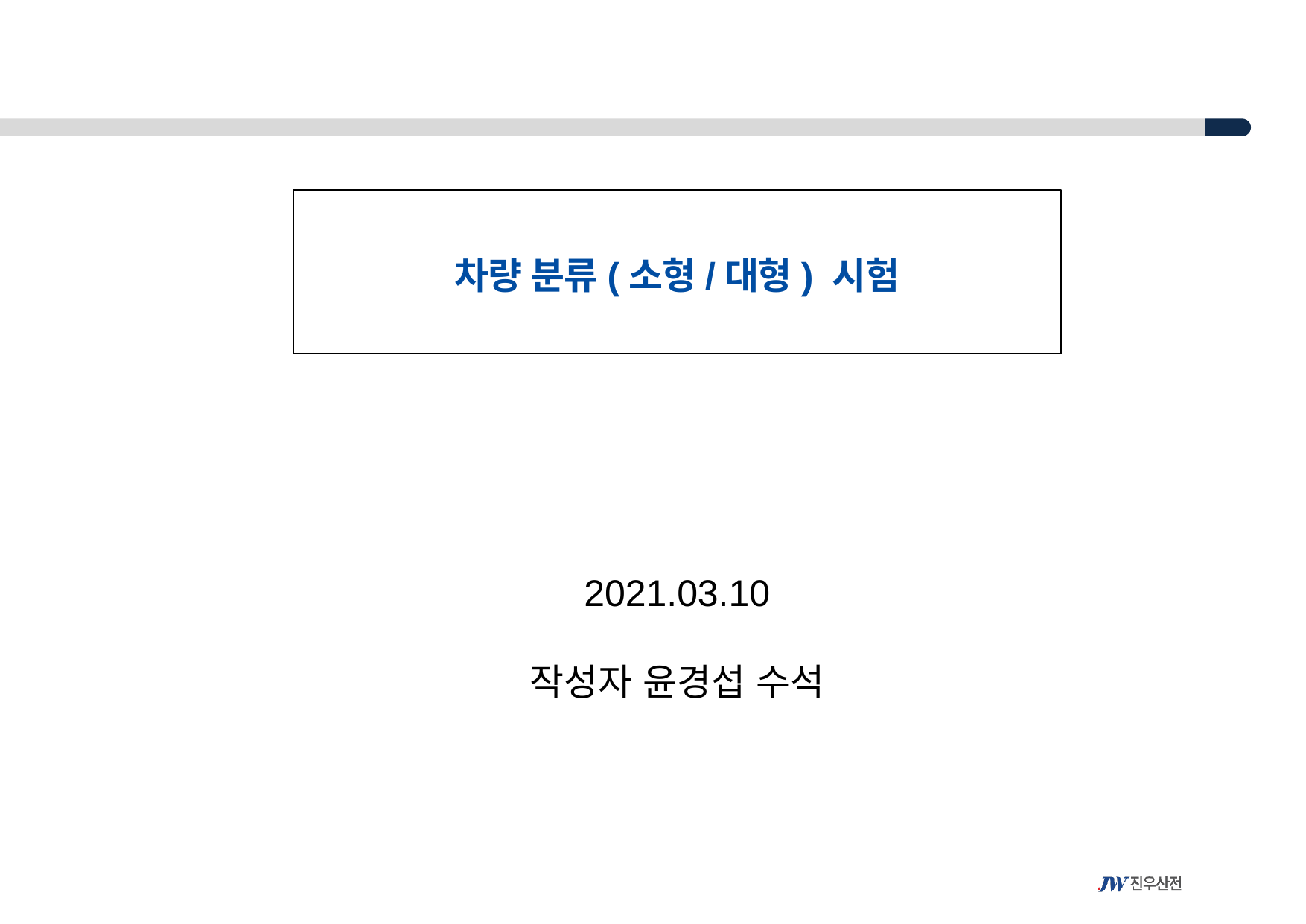

차량 분류(소형/대형) 시험
2021.03.10

작성자 윤경섭 수석